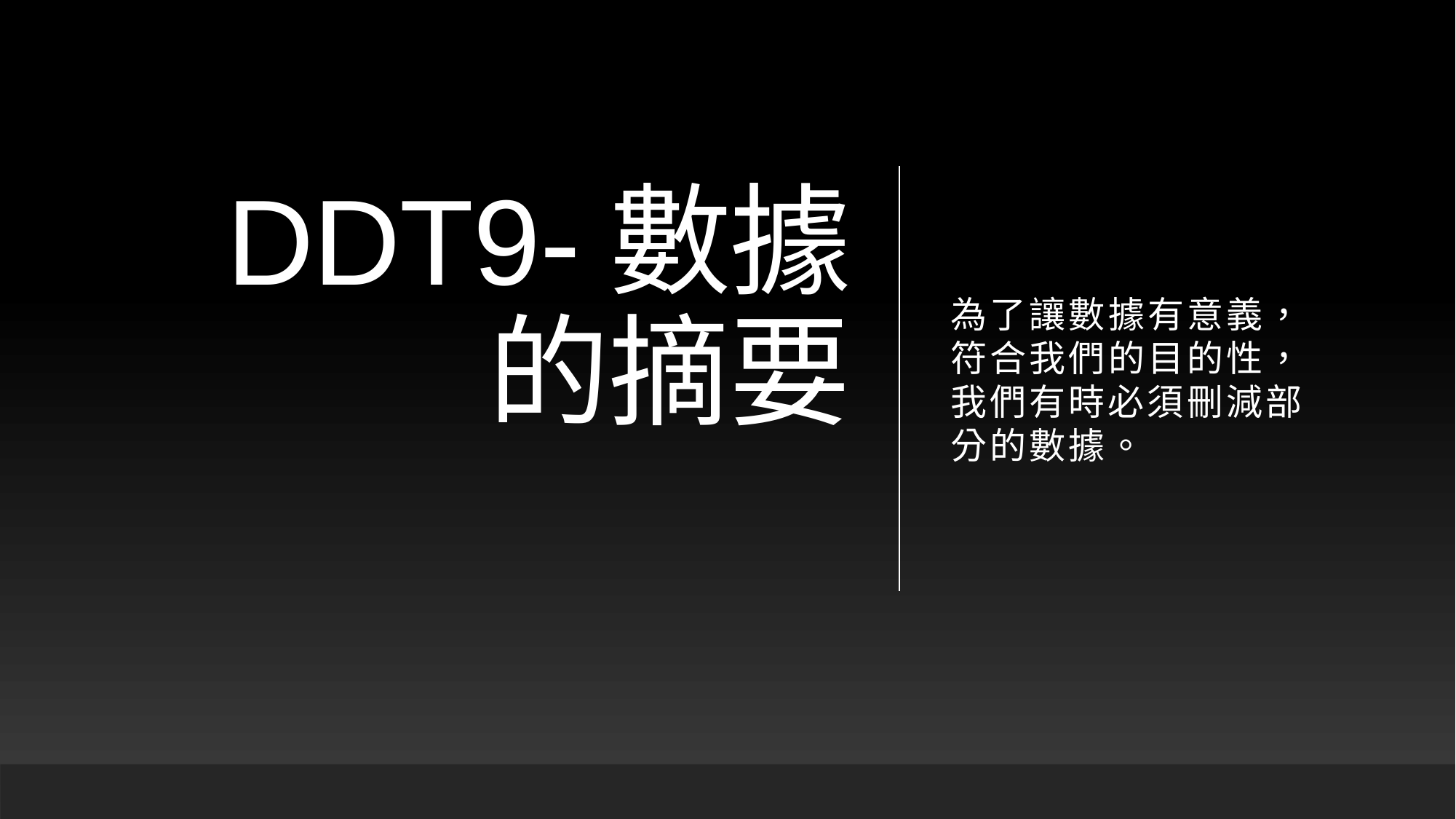

# DDT9-數據的摘要

為了讓數據有意義，符合我們的目的性，我們有時必須刪減部分的數據。